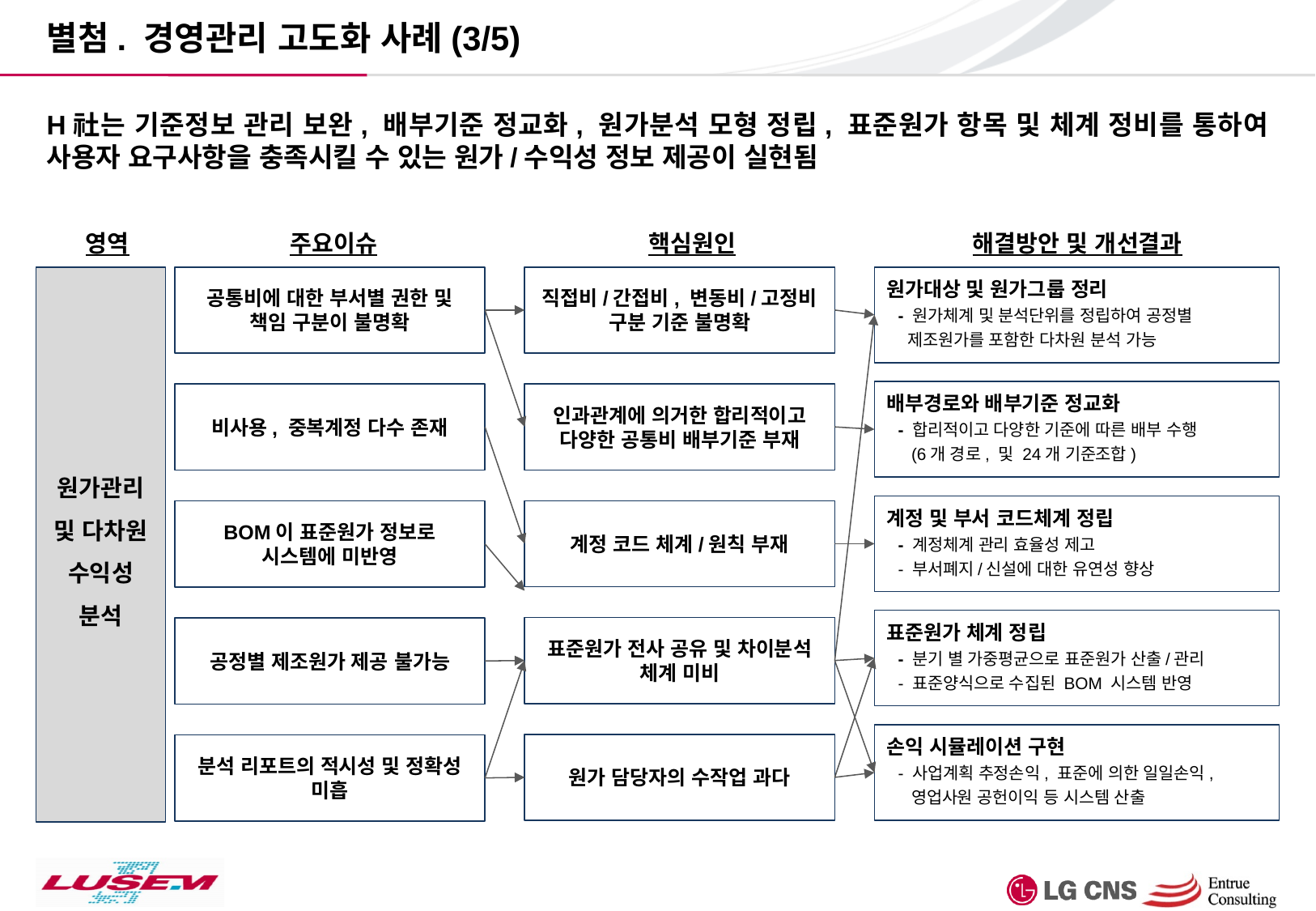

별첨. 경영관리 고도화 사례(3/5)
H社는 기준정보 관리 보완, 배부기준 정교화, 원가분석 모형 정립, 표준원가 항목 및 체계 정비를 통하여 사용자 요구사항을 충족시킬 수 있는 원가/수익성 정보 제공이 실현됨
영역
주요이슈
핵심원인
해결방안 및 개선결과
원가관리 및 다차원 수익성 분석
공통비에 대한 부서별 권한 및 책임 구분이 불명확
직접비/간접비, 변동비/고정비 구분 기준 불명확
원가대상 및 원가그룹 정리
- 원가체계 및 분석단위를 정립하여 공정별
  제조원가를 포함한 다차원 분석 가능
배부경로와 배부기준 정교화
- 합리적이고 다양한 기준에 따른 배부 수행
  (6개 경로, 및 24개 기준조합)
인과관계에 의거한 합리적이고 다양한 공통비 배부기준 부재
비사용, 중복계정 다수 존재
계정 및 부서 코드체계 정립
- 계정체계 관리 효율성 제고
- 부서폐지/신설에 대한 유연성 향상
계정 코드 체계/원칙 부재
BOM이 표준원가 정보로 시스템에 미반영
표준원가 체계 정립
- 분기 별 가중평균으로 표준원가 산출/관리
- 표준양식으로 수집된 BOM 시스템 반영
표준원가 전사 공유 및 차이분석 체계 미비
공정별 제조원가 제공 불가능
손익 시뮬레이션 구현
- 사업계획 추정손익, 표준에 의한 일일손익,
  영업사원 공헌이익 등 시스템 산출
원가 담당자의 수작업 과다
분석 리포트의 적시성 및 정확성 미흡